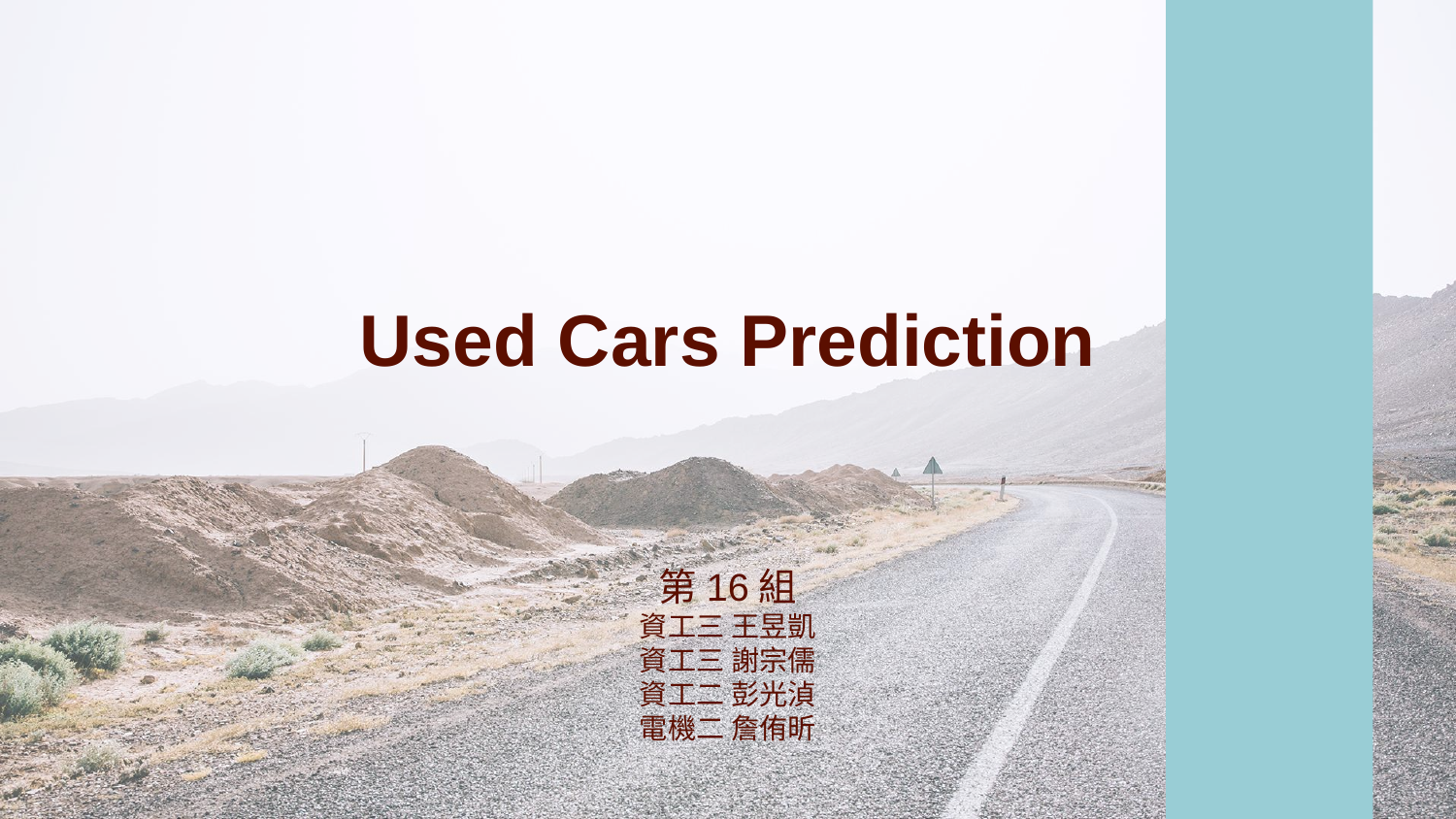

# Used Cars Prediction
第16組
資工三 王昱凱
資工三 謝宗儒
資工二 彭光湞
電機二 詹侑昕